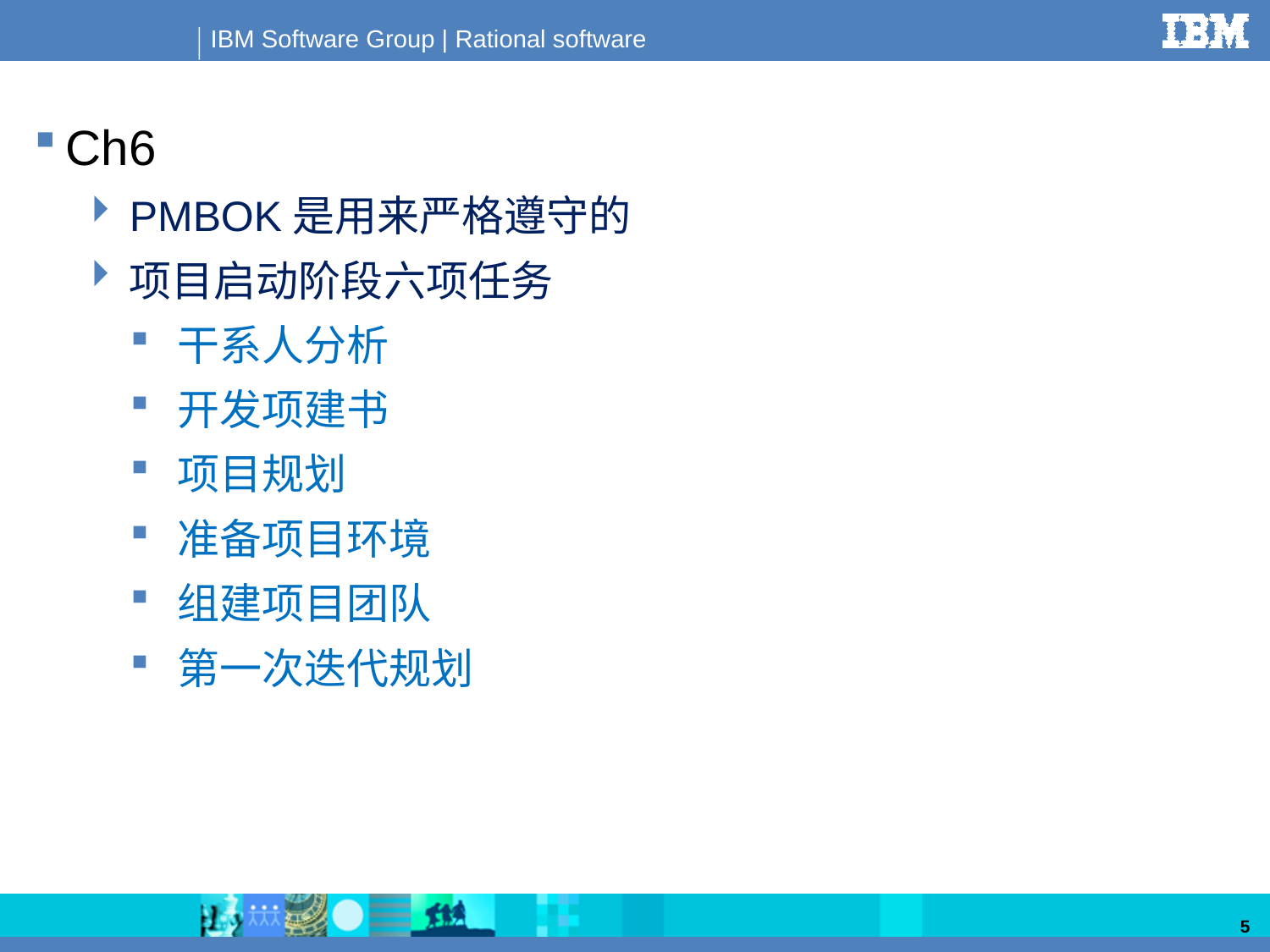

Ch6
PMBOK是用来严格遵守的
项目启动阶段六项任务
干系人分析
开发项建书
项目规划
准备项目环境
组建项目团队
第一次迭代规划
5